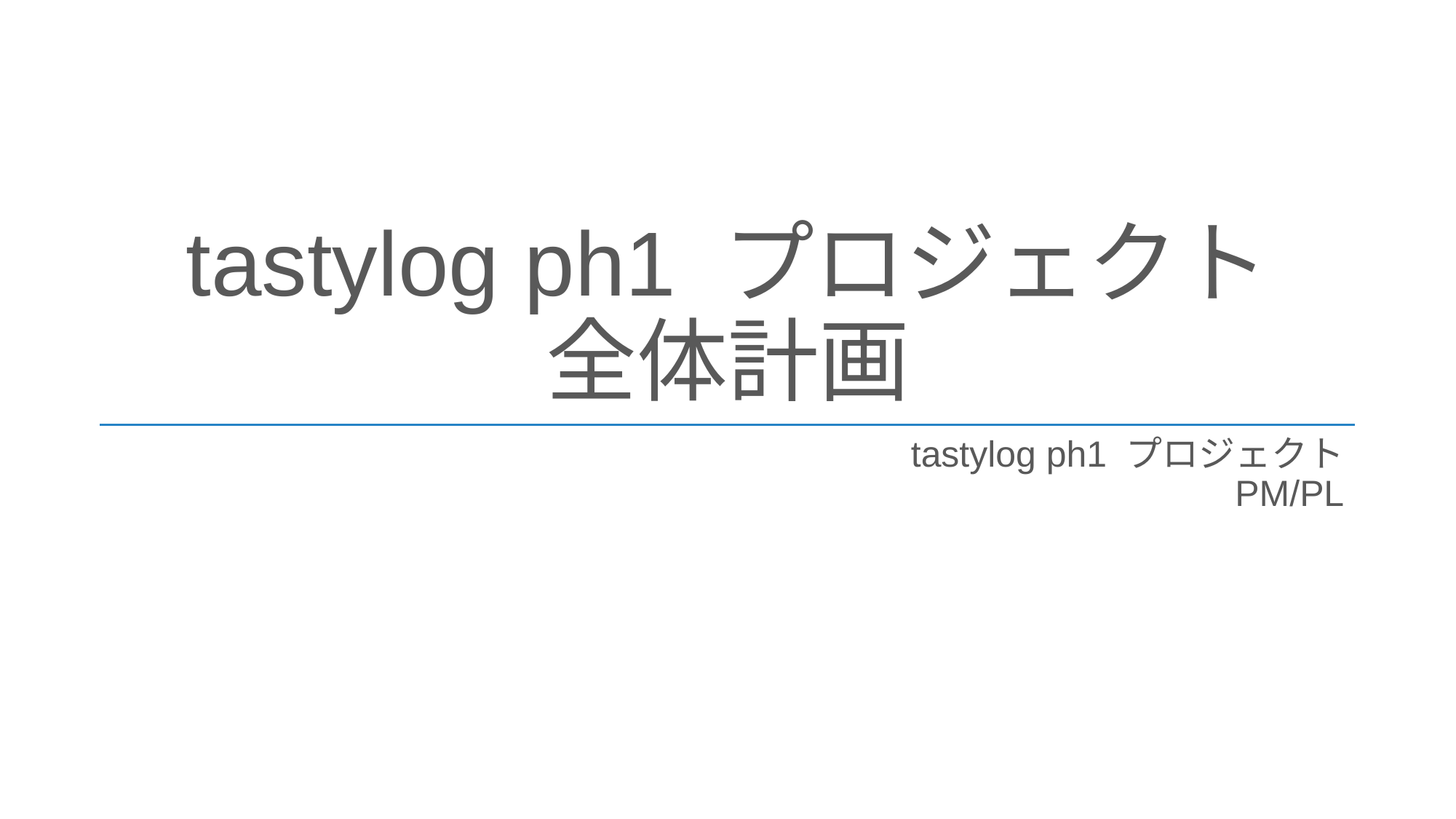

# tastylog ph1 プロジェクト 全体計画
tastylog ph1 プロジェクト
PM/PL